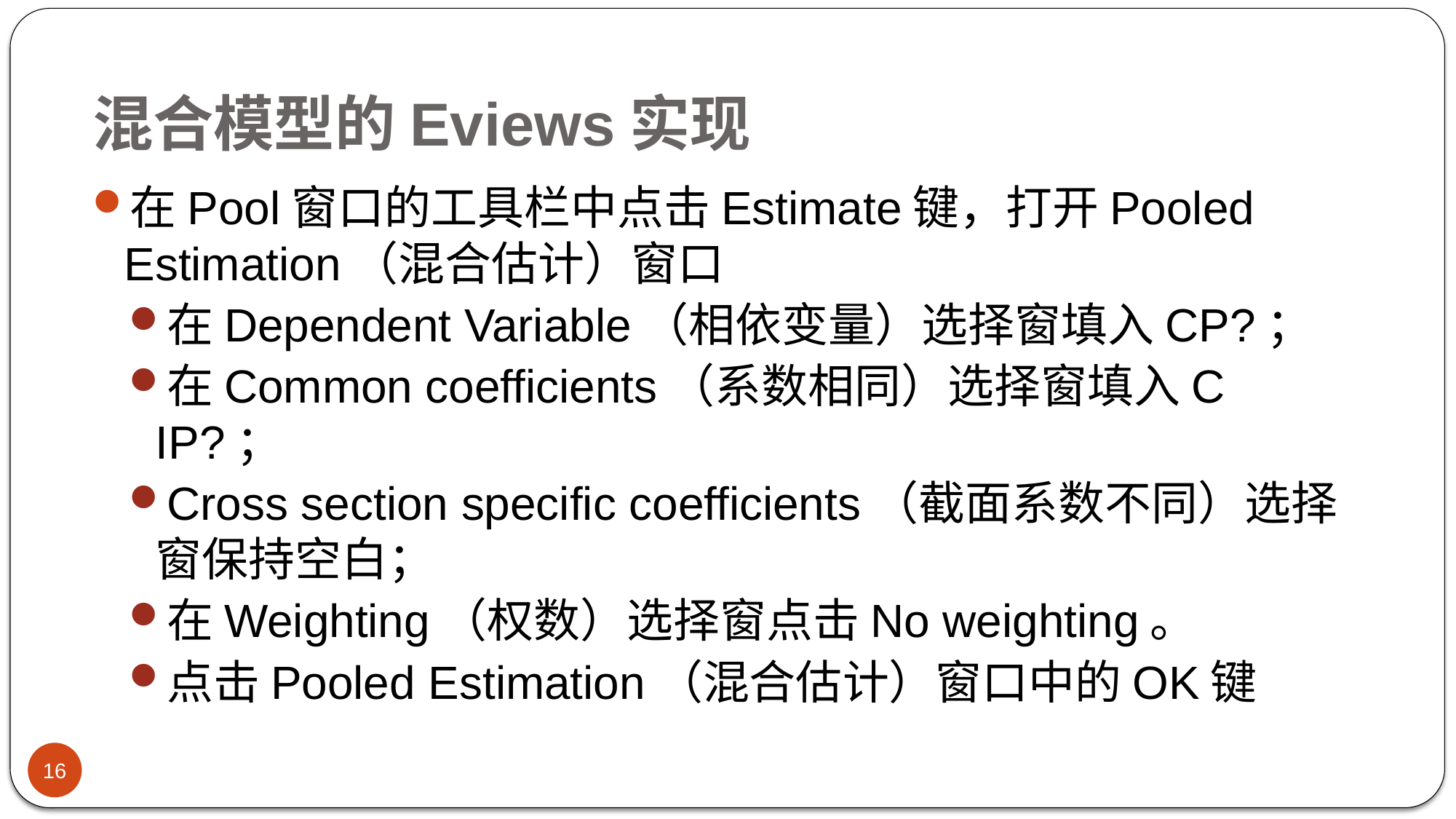

# 混合模型的Eviews实现
在Pool窗口的工具栏中点击Estimate键，打开Pooled Estimation（混合估计）窗口
在Dependent Variable（相依变量）选择窗填入CP?；
在Common coefficients（系数相同）选择窗填入C  IP?；
Cross section specific coefficients（截面系数不同）选择窗保持空白；
在Weighting（权数）选择窗点击No weighting。
点击Pooled Estimation（混合估计）窗口中的OK键
16